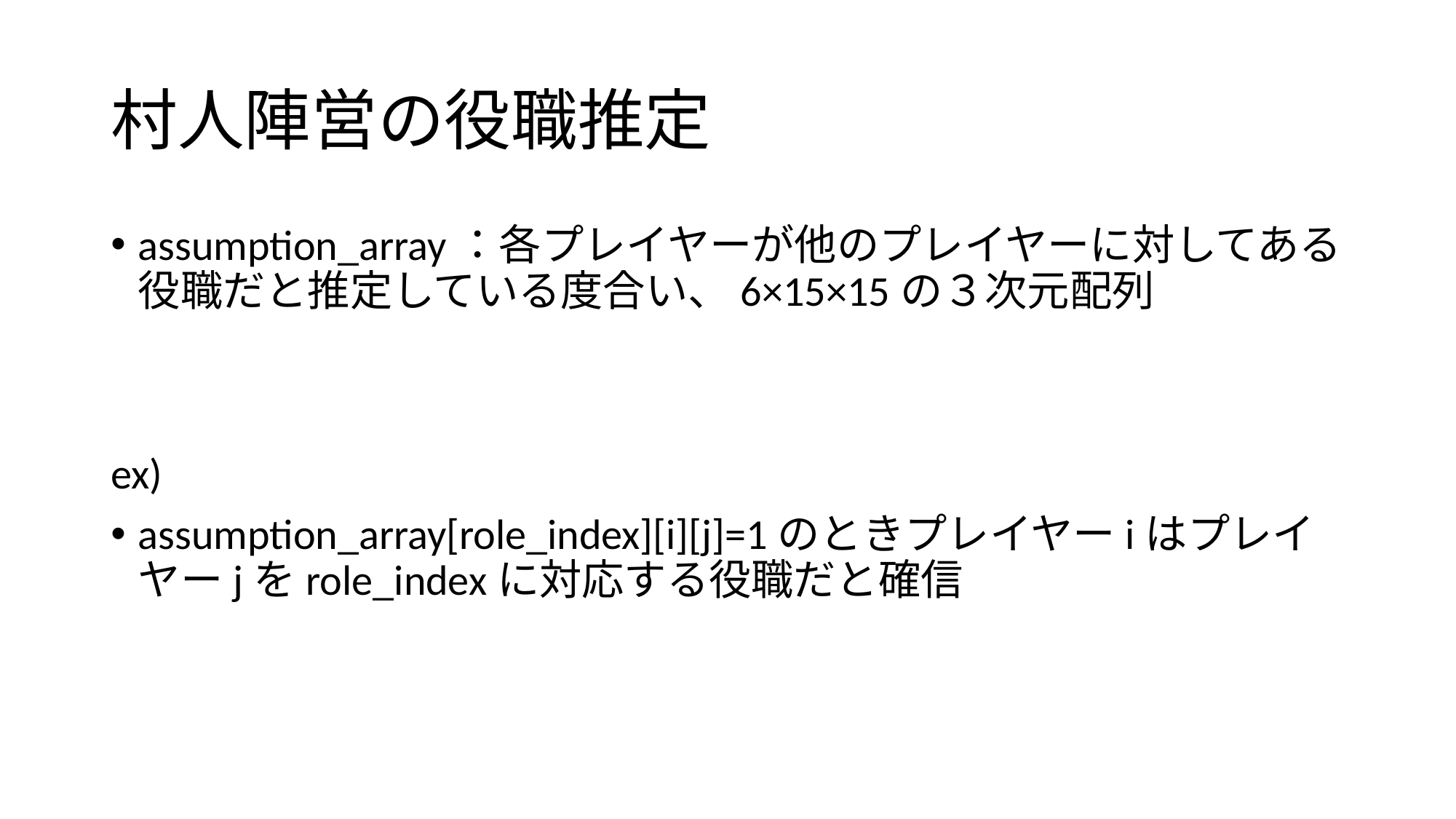

# 村人陣営の役職推定
assumption_array：各プレイヤーが他のプレイヤーに対してある役職だと推定している度合い、6×15×15の３次元配列

ex)
assumption_array[role_index][i][j]=1のときプレイヤーiはプレイヤーjをrole_indexに対応する役職だと確信